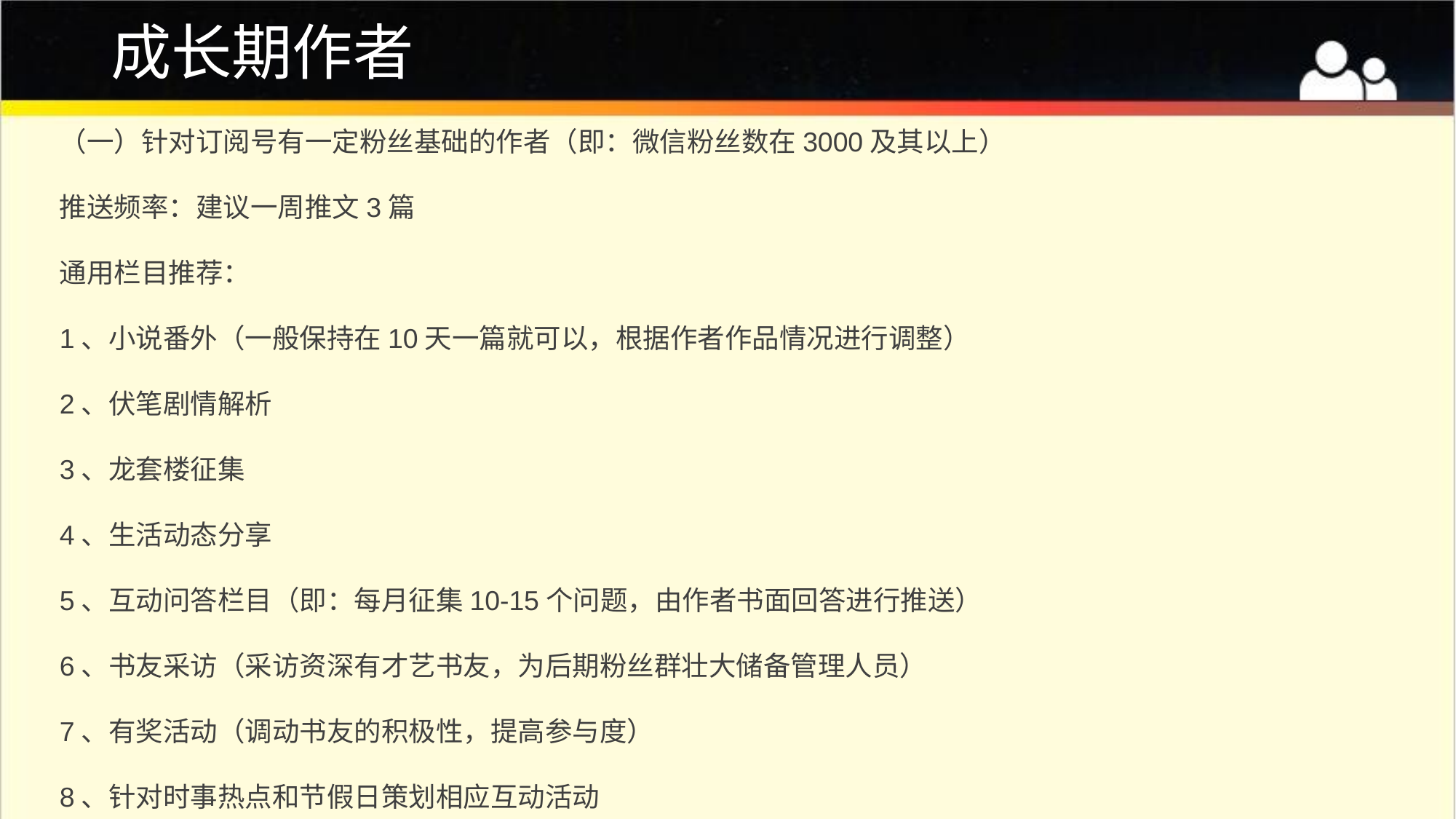

# 成长期作者
（一）针对订阅号有一定粉丝基础的作者（即：微信粉丝数在3000及其以上）

推送频率：建议一周推文3篇

通用栏目推荐：

1、小说番外（一般保持在10天一篇就可以，根据作者作品情况进行调整）

2、伏笔剧情解析

3、龙套楼征集

4、生活动态分享

5、互动问答栏目（即：每月征集10-15个问题，由作者书面回答进行推送）

6、书友采访（采访资深有才艺书友，为后期粉丝群壮大储备管理人员）

7、有奖活动（调动书友的积极性，提高参与度）

8、针对时事热点和节假日策划相应互动活动